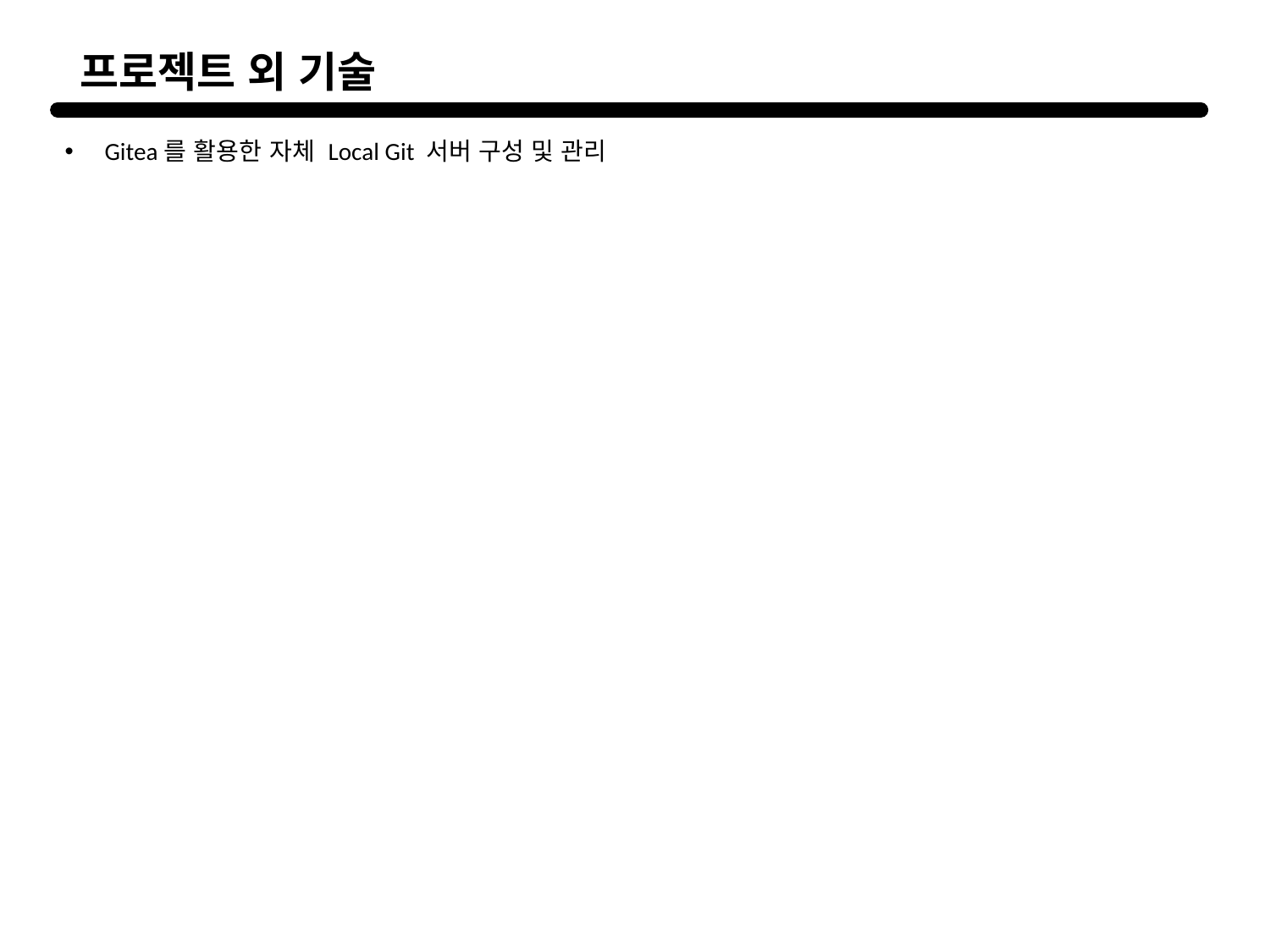

프로젝트 외 기술

Gitea를 활용한 자체 Local Git 서버 구성 및 관리